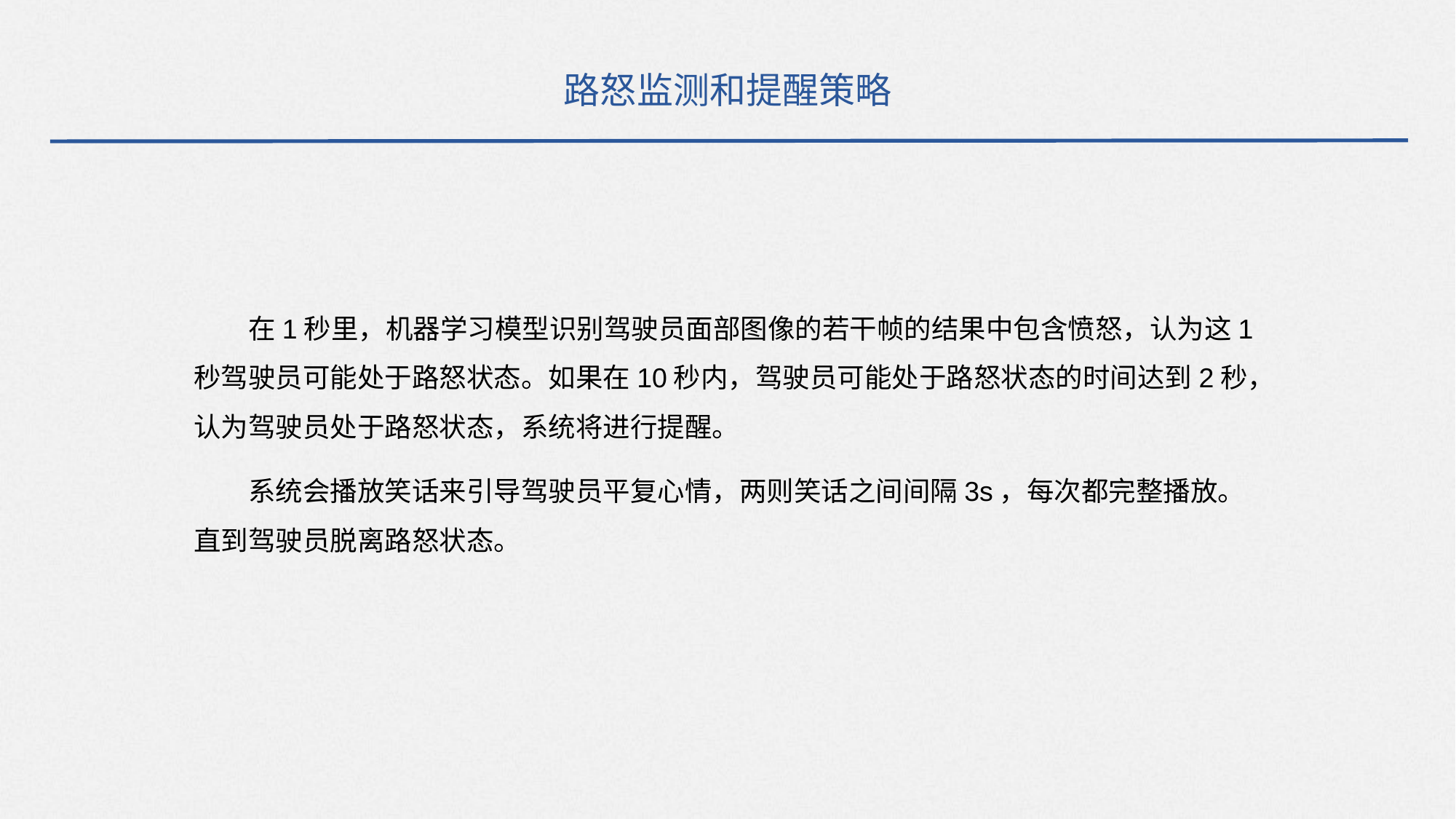

路怒监测和提醒策略
在1秒里，机器学习模型识别驾驶员面部图像的若干帧的结果中包含愤怒，认为这1秒驾驶员可能处于路怒状态。如果在10秒内，驾驶员可能处于路怒状态的时间达到2秒，认为驾驶员处于路怒状态，系统将进行提醒。
系统会播放笑话来引导驾驶员平复心情，两则笑话之间间隔3s，每次都完整播放。直到驾驶员脱离路怒状态。